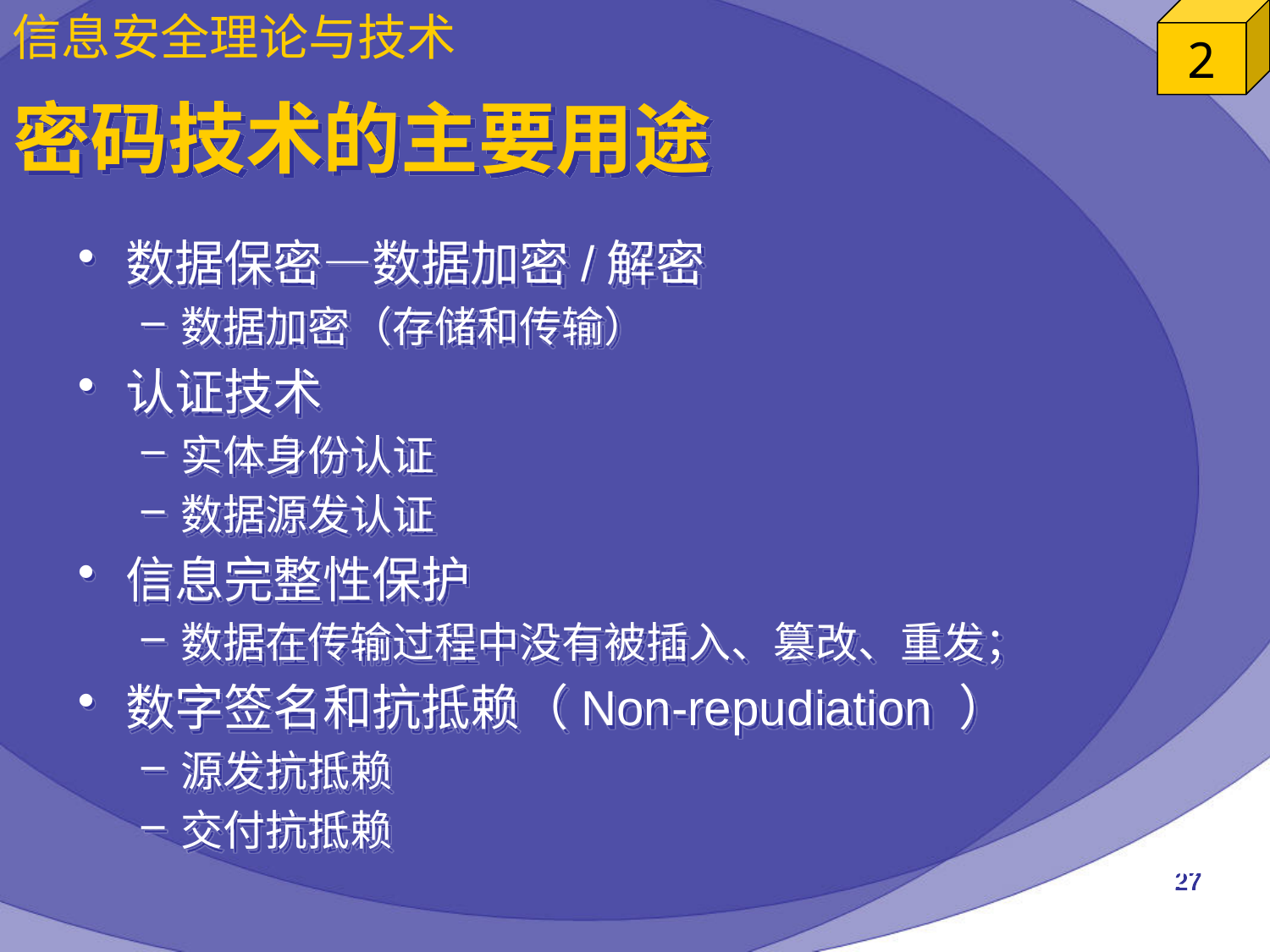

# 密码技术的主要用途
数据保密—数据加密/解密
数据加密（存储和传输）
认证技术
实体身份认证
数据源发认证
信息完整性保护
数据在传输过程中没有被插入、篡改、重发；
数字签名和抗抵赖（Non-repudiation ）
源发抗抵赖
交付抗抵赖
27